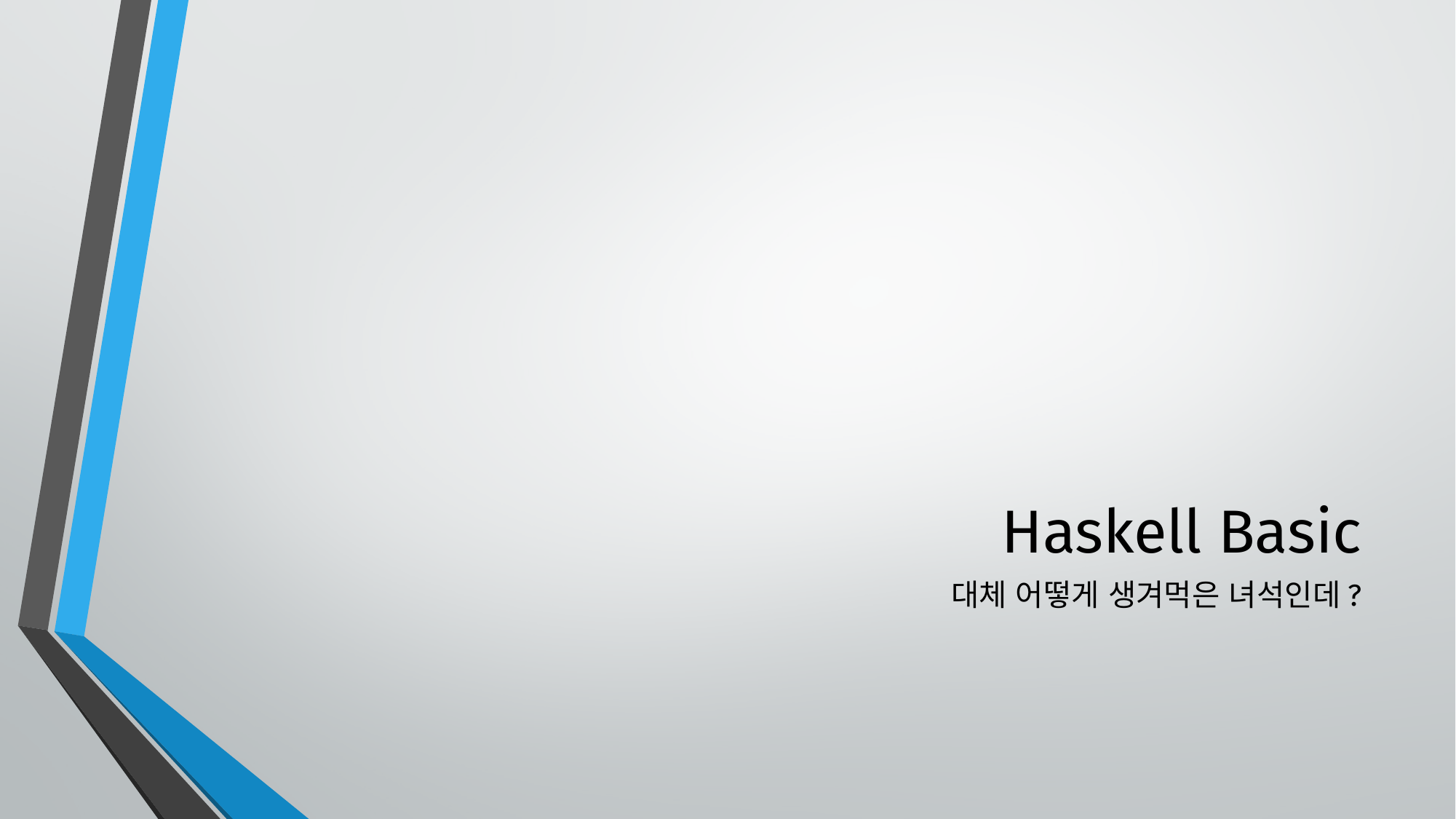

# Haskell Basic
대체 어떻게 생겨먹은 녀석인데?